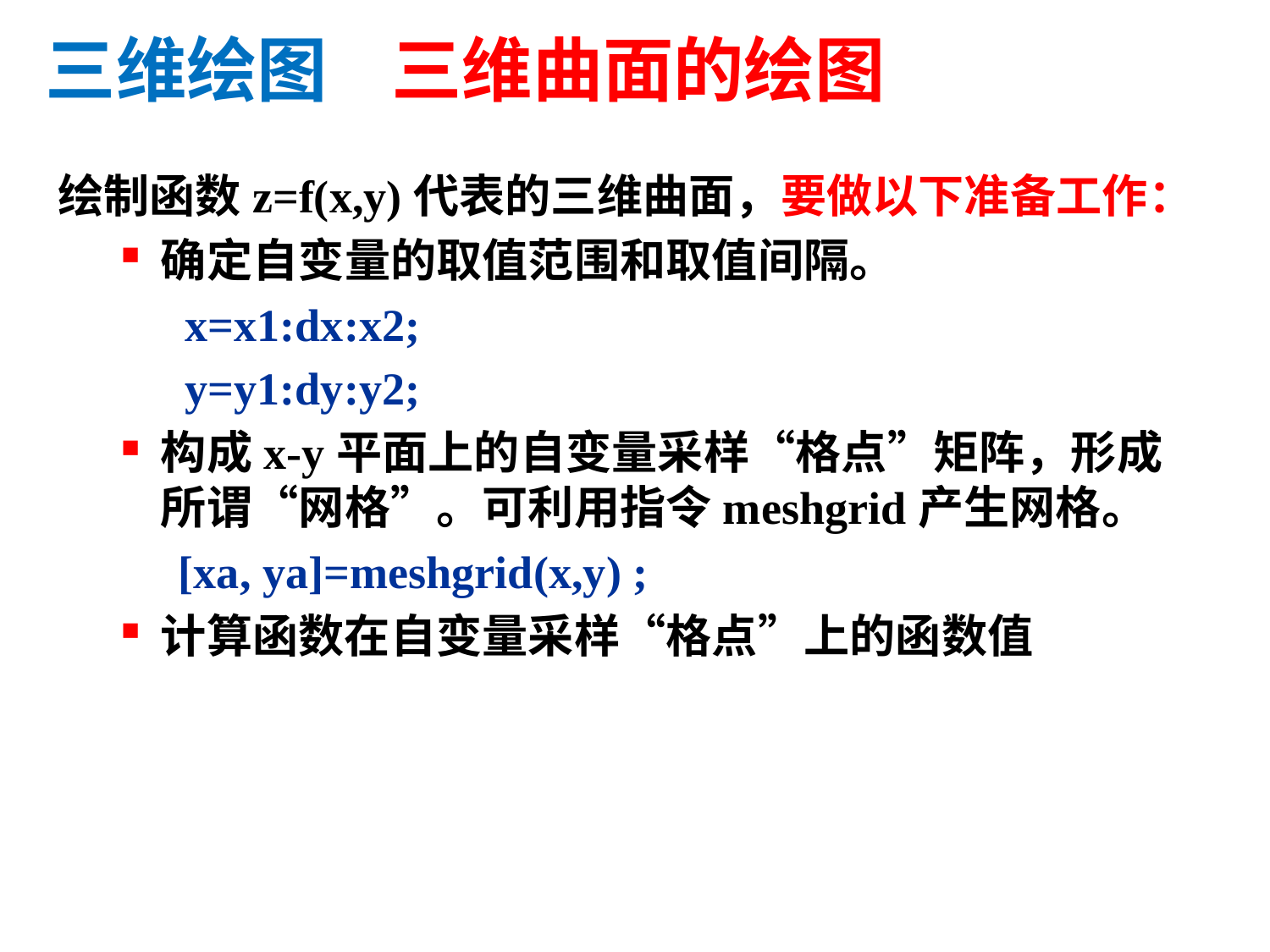

三维绘图    三维曲面的绘图
绘制函数z=f(x,y)代表的三维曲面，要做以下准备工作：
确定自变量的取值范围和取值间隔。
x=x1:dx:x2;
y=y1:dy:y2;
构成x-y平面上的自变量采样“格点”矩阵，形成所谓“网格”。可利用指令meshgrid产生网格。
     [xa, ya]=meshgrid(x,y) ;
计算函数在自变量采样“格点”上的函数值
52